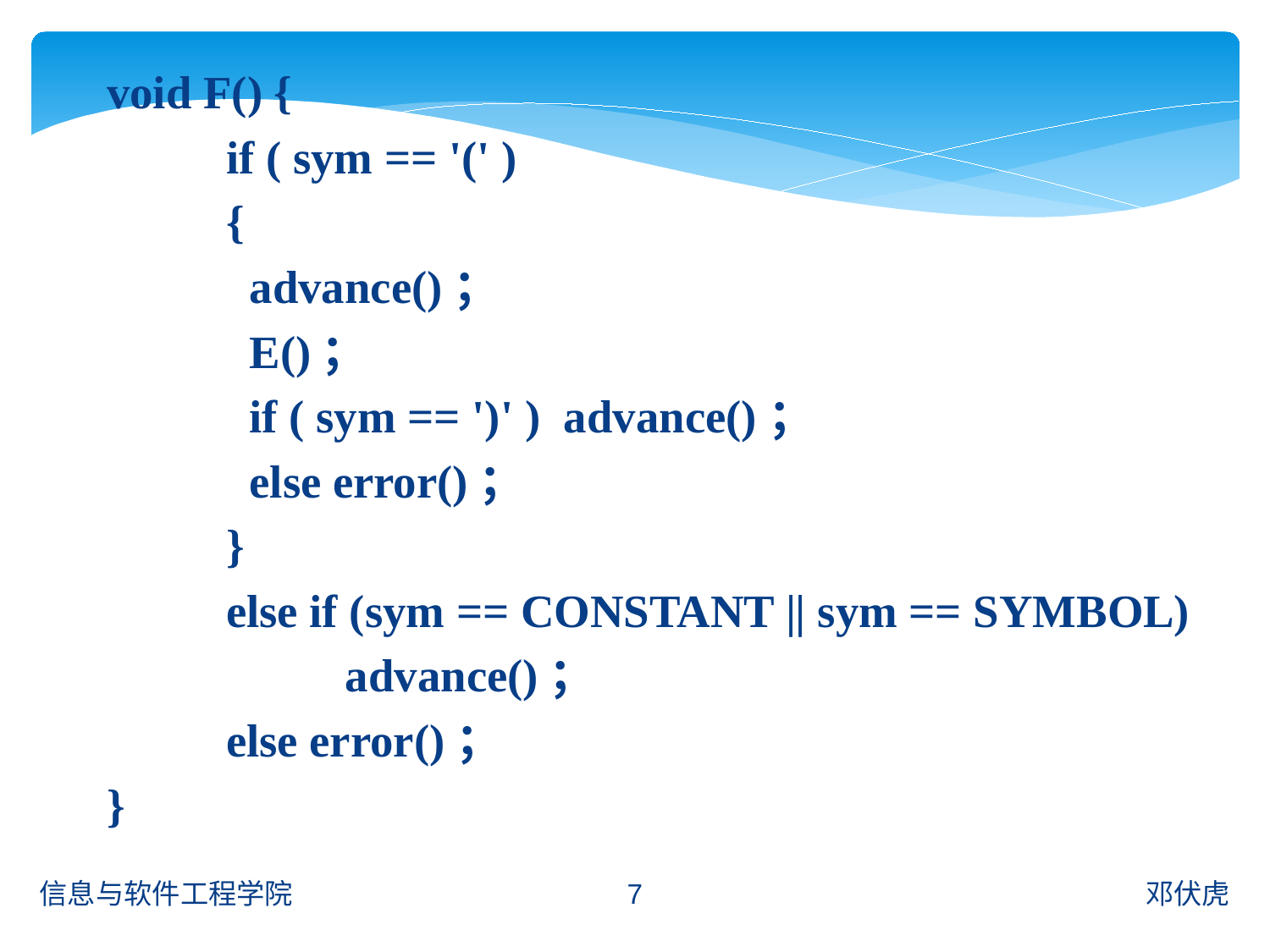

void F() {
	if ( sym == '(' )
    		{
		  advance()；
		  E()；
		  if ( sym == ')' )  advance()；
		  else error()；
		}
	else if (sym == CONSTANT || sym == SYMBOL)
            	advance()；
	else error()；
}

7
信息与软件工程学院
邓伏虎